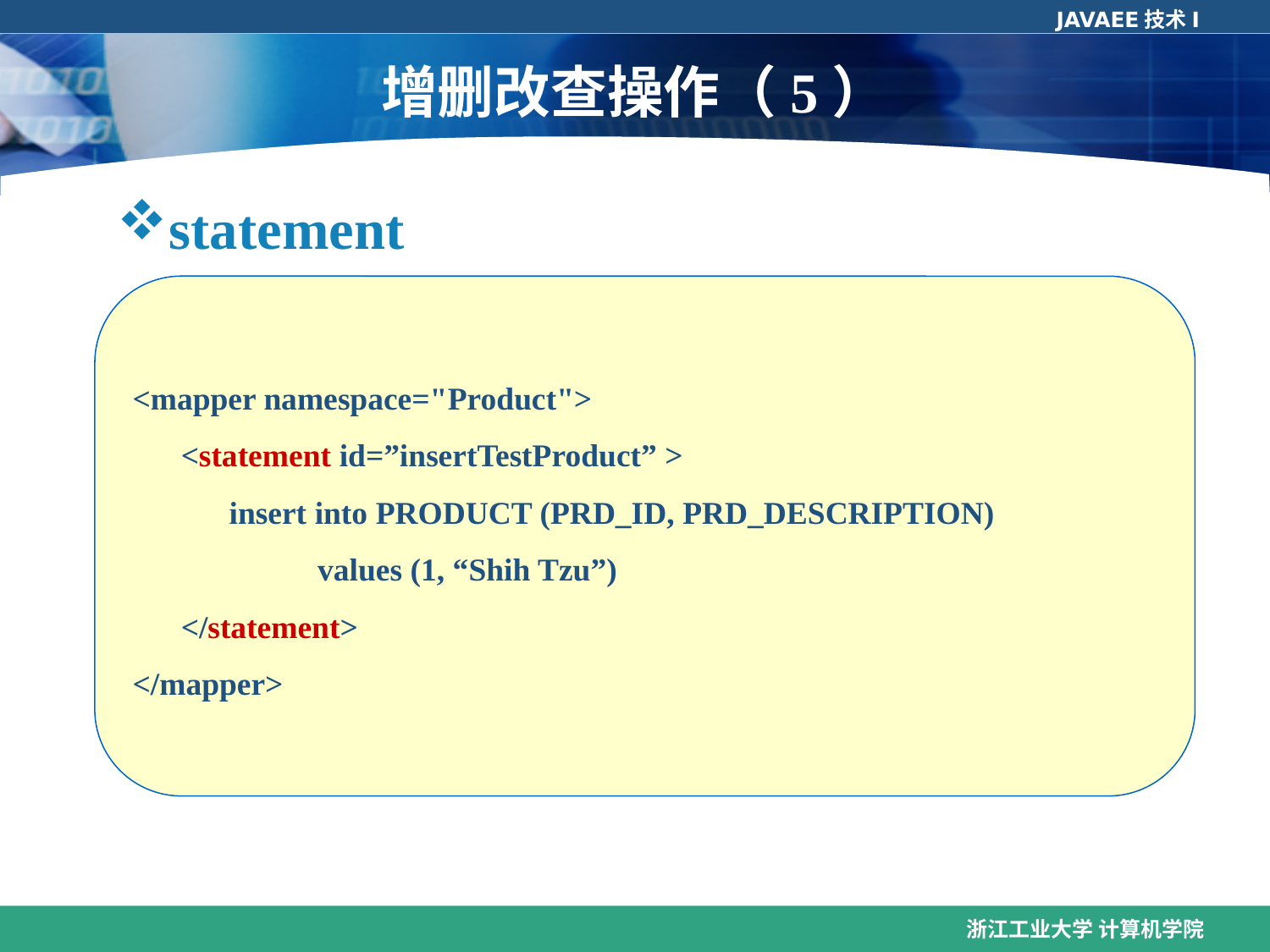

# 增删改查操作（5）
statement
<mapper namespace="Product">
      <statement id=”insertTestProduct” >
            insert into PRODUCT (PRD_ID, PRD_DESCRIPTION)
                       values (1, “Shih Tzu”)
      </statement>
</mapper>